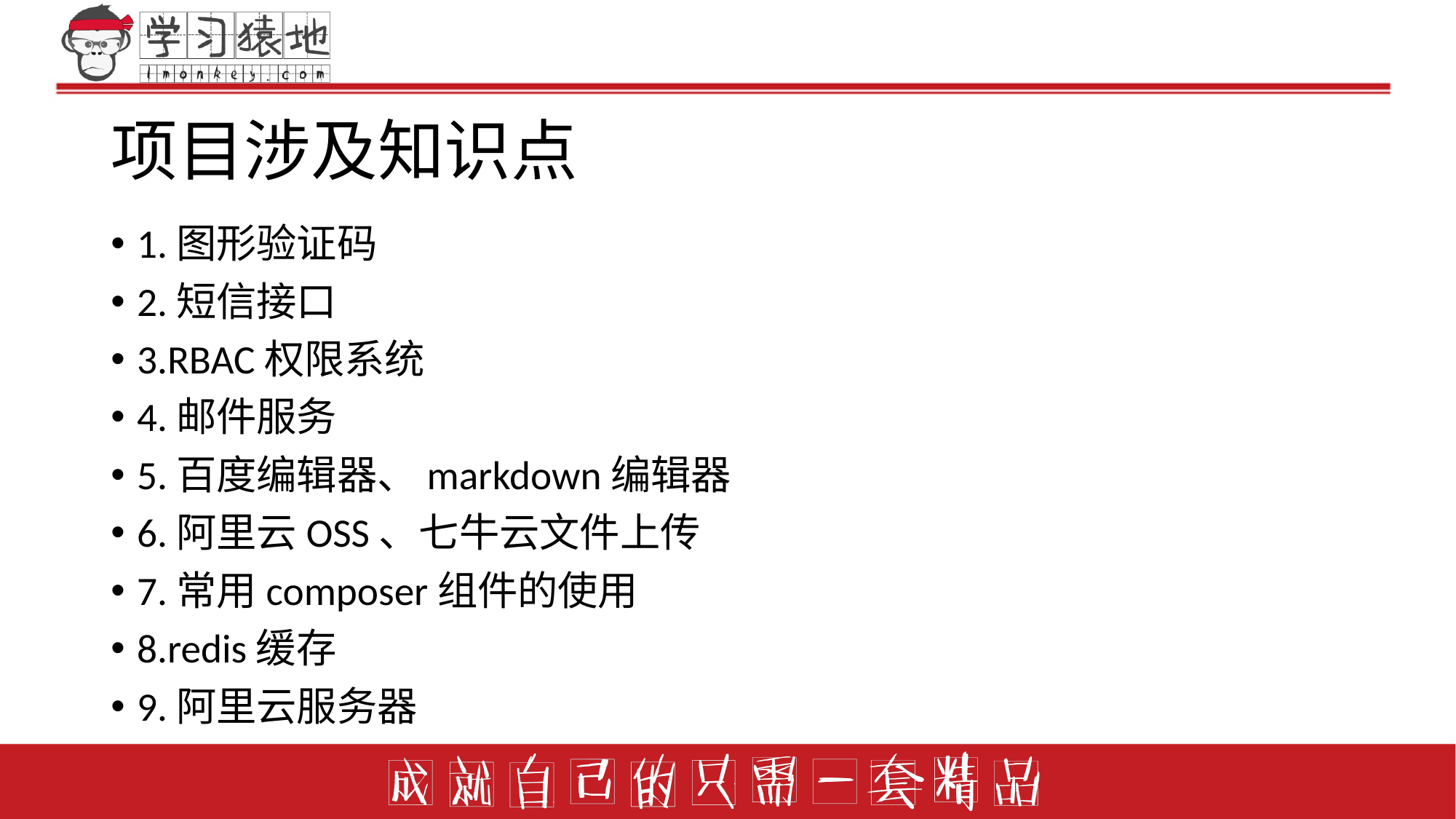

# 项目涉及知识点
1.图形验证码
2.短信接口
3.RBAC权限系统
4.邮件服务
5.百度编辑器、markdown编辑器
6.阿里云OSS、七牛云文件上传
7.常用composer组件的使用
8.redis缓存
9.阿里云服务器